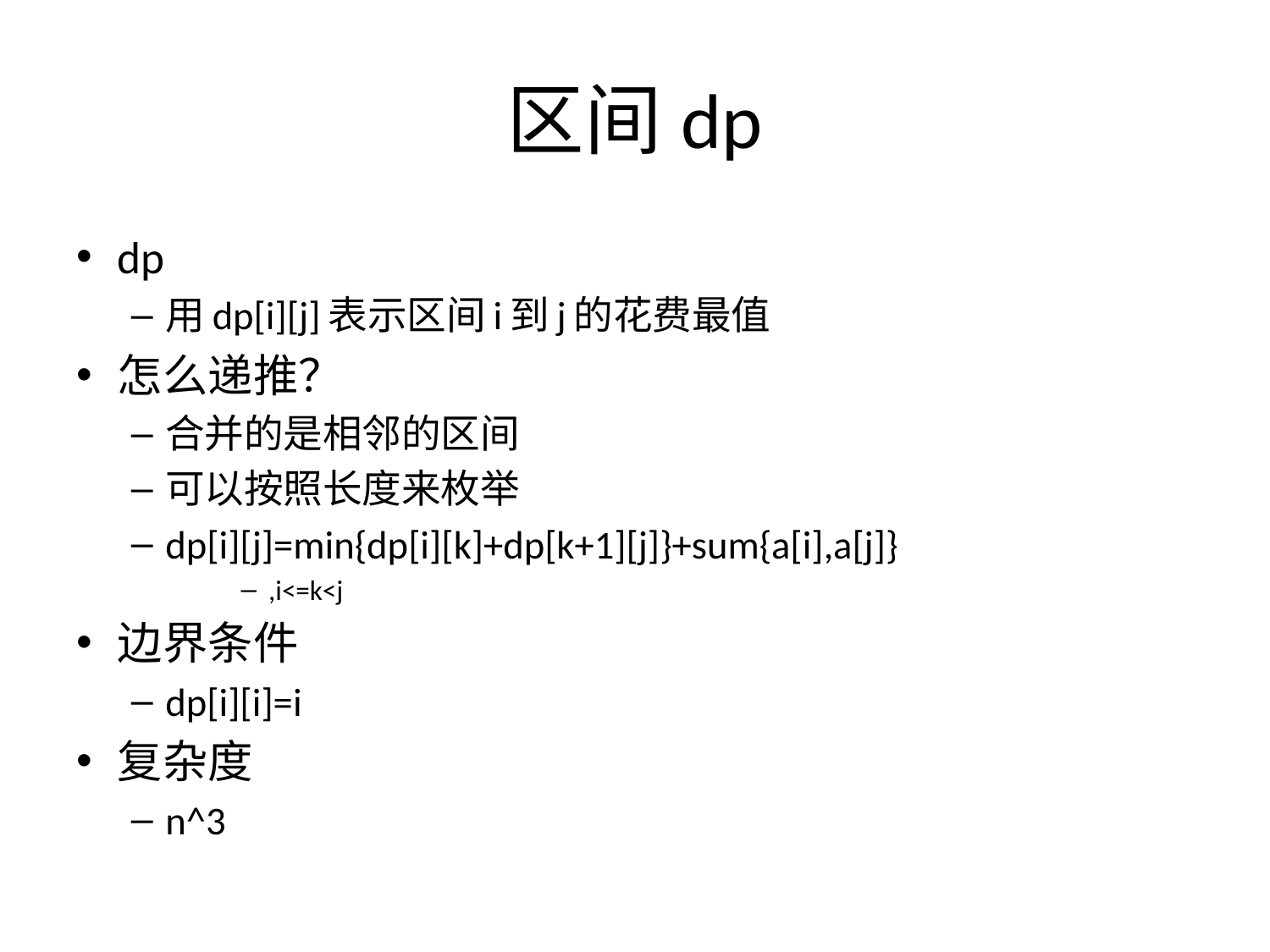

# 区间dp
dp
用dp[i][j]表示区间i到j的花费最值
怎么递推？
合并的是相邻的区间
可以按照长度来枚举
dp[i][j]=min{dp[i][k]+dp[k+1][j]}+sum{a[i],a[j]}
,i<=k<j
边界条件
dp[i][i]=i
复杂度
n^3